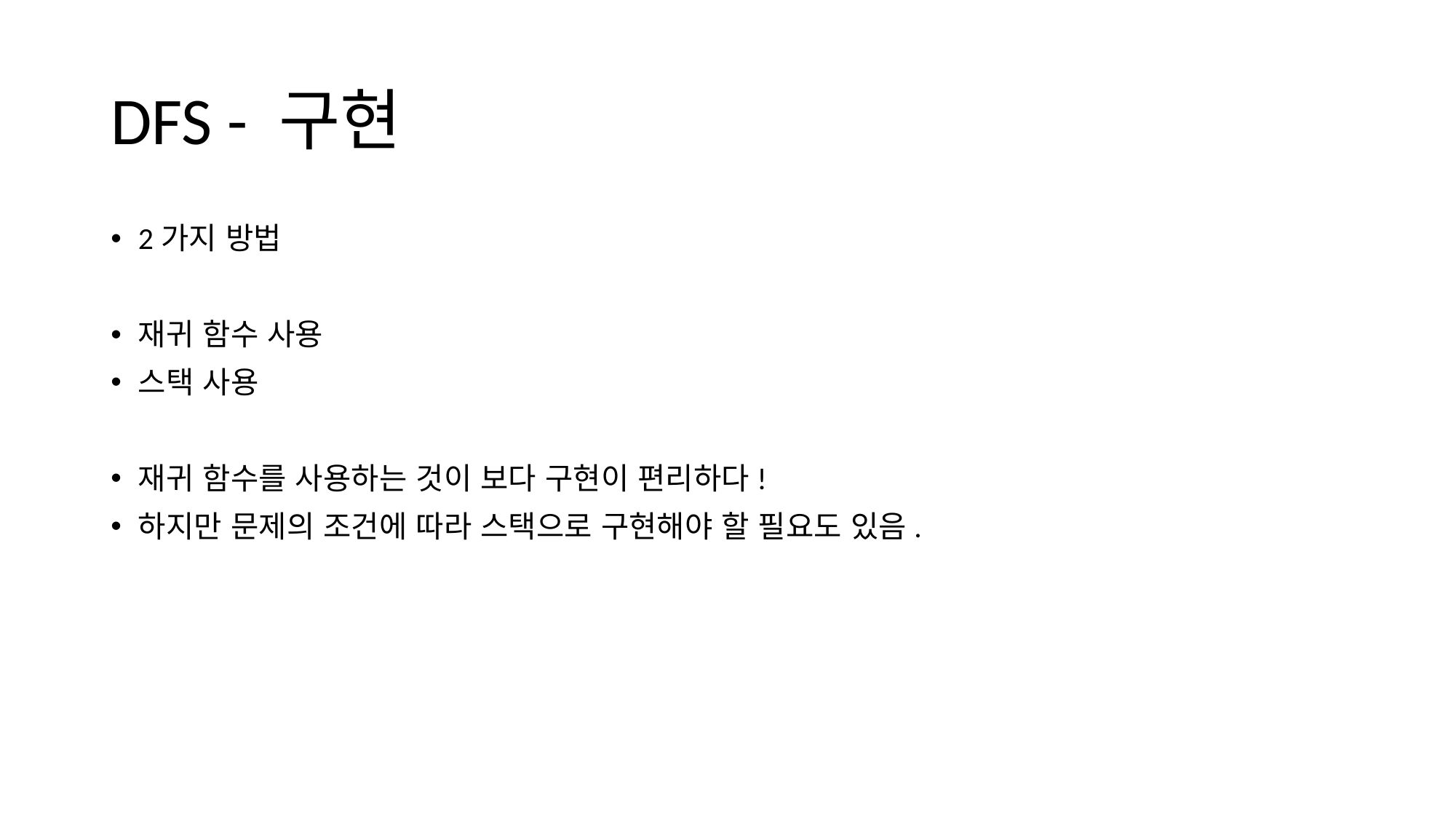

# DFS - 구현
2가지 방법

재귀 함수 사용
스택 사용

재귀 함수를 사용하는 것이 보다 구현이 편리하다!
하지만 문제의 조건에 따라 스택으로 구현해야 할 필요도 있음.